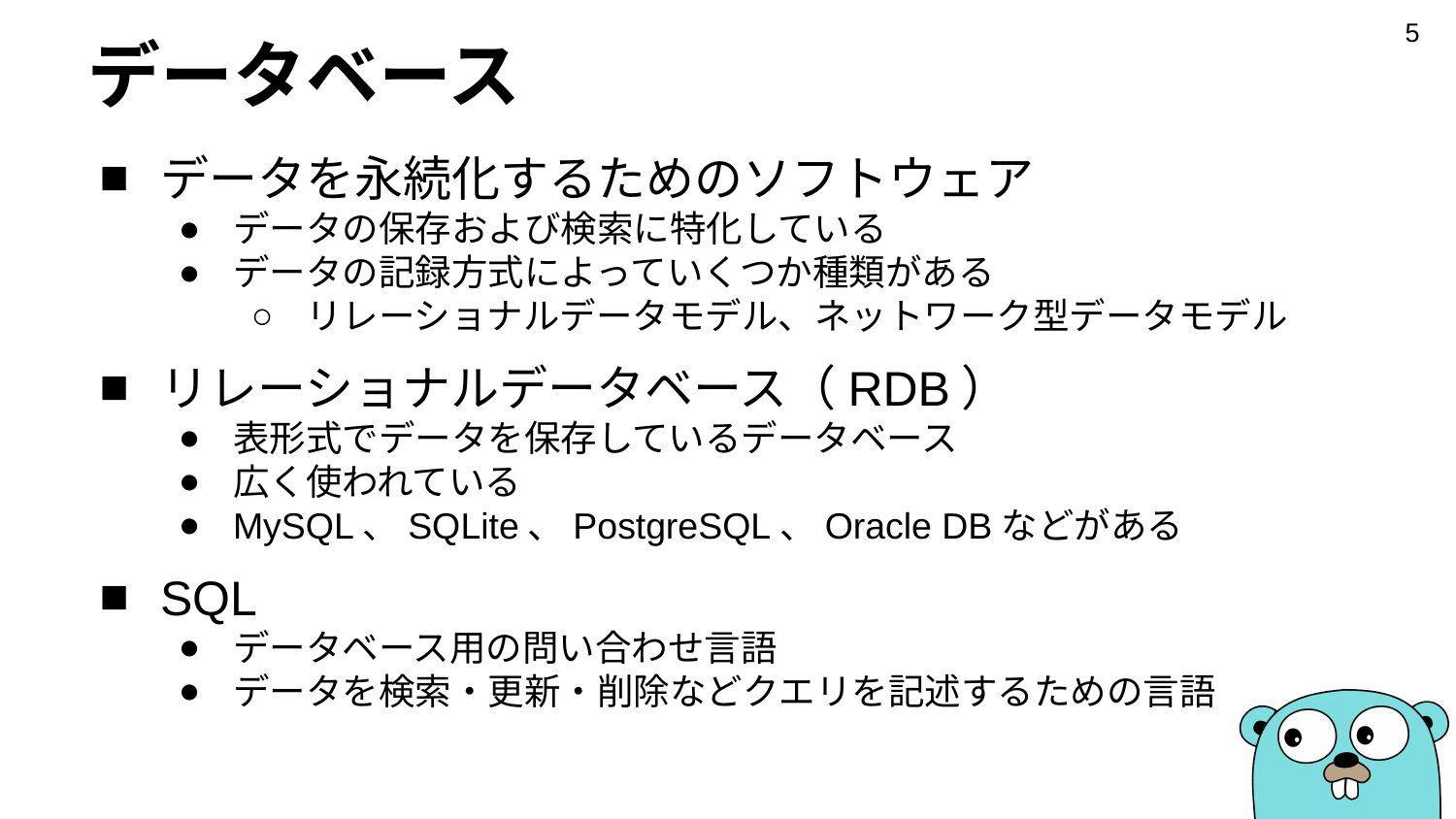

5
# データベース
データを永続化するためのソフトウェア
データの保存および検索に特化している
データの記録方式によっていくつか種類がある
リレーショナルデータモデル、ネットワーク型データモデル
リレーショナルデータベース（RDB）
表形式でデータを保存しているデータベース
広く使われている
MySQL、SQLite、PostgreSQL、Oracle DBなどがある
SQL
データベース用の問い合わせ言語
データを検索・更新・削除などクエリを記述するための言語